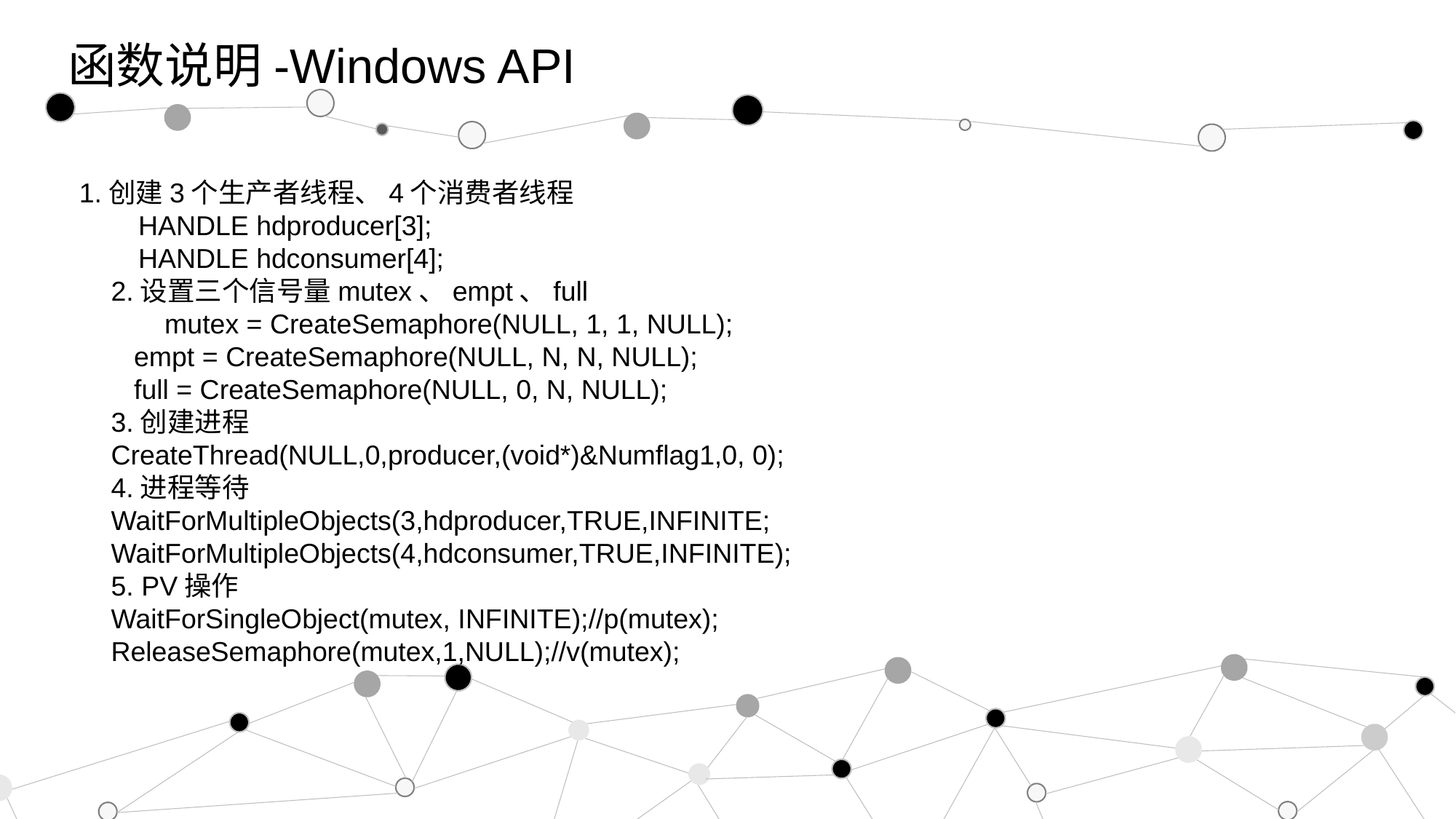

函数说明-Windows API

1.创建3个生产者线程、4个消费者线程
HANDLE hdproducer[3];
HANDLE hdconsumer[4];
2.设置三个信号量mutex、empt、full
       mutex = CreateSemaphore(NULL, 1, 1, NULL);
   empt = CreateSemaphore(NULL, N, N, NULL);
   full = CreateSemaphore(NULL, 0, N, NULL);
3.创建进程
CreateThread(NULL,0,producer,(void*)&Numflag1,0, 0);
4.进程等待
WaitForMultipleObjects(3,hdproducer,TRUE,INFINITE;
WaitForMultipleObjects(4,hdconsumer,TRUE,INFINITE);
5. PV操作
WaitForSingleObject(mutex, INFINITE);//p(mutex);
ReleaseSemaphore(mutex,1,NULL);//v(mutex);